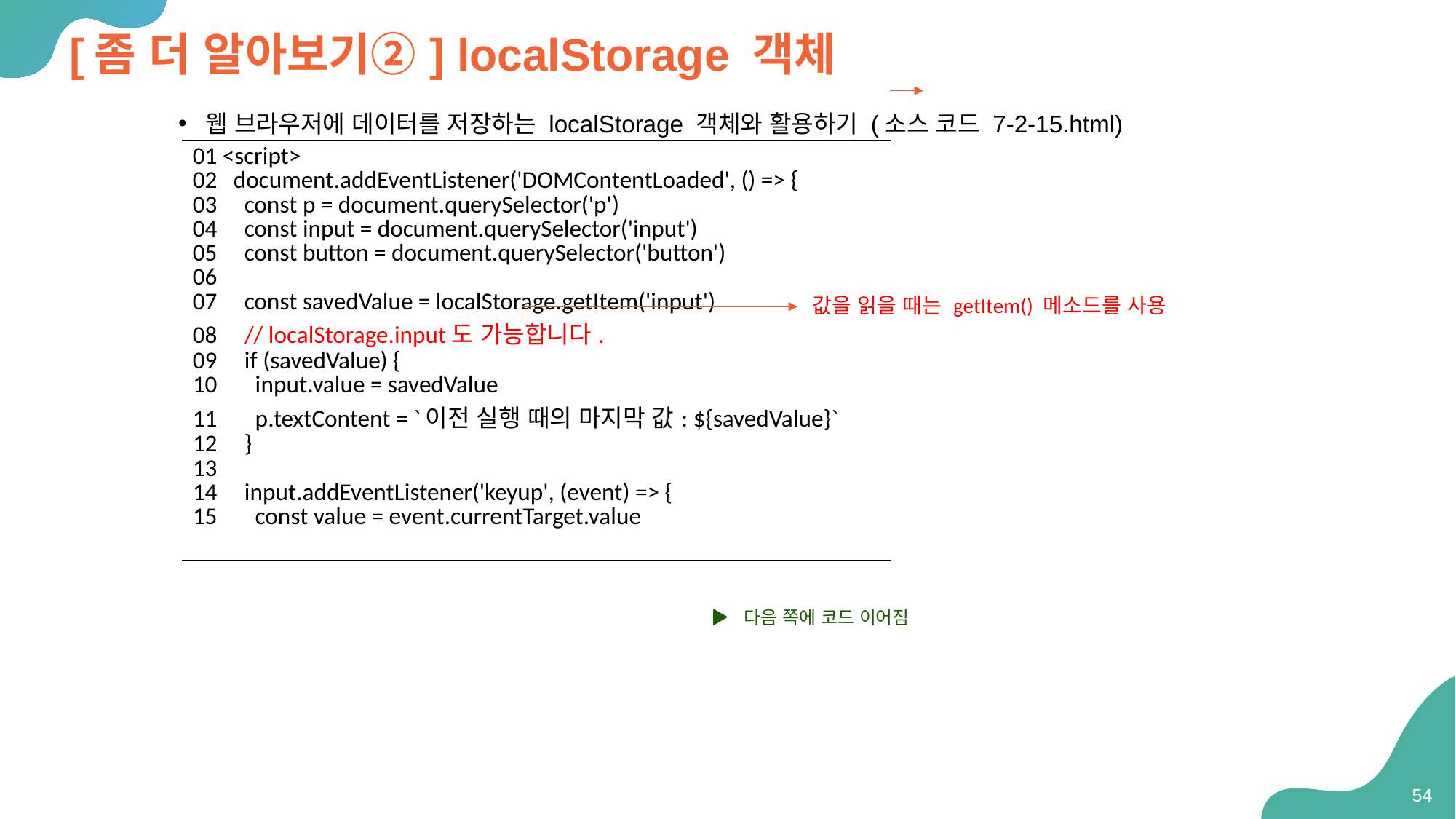

# [좀 더 알아보기②] localStorage 객체
웹 브라우저에 데이터를 저장하는 localStorage 객체와 활용하기 (소스 코드 7-2-15.html)
| 01 <script> 02 document.addEventListener('DOMContentLoaded', () => { 03 const p = document.querySelector('p') 04 const input = document.querySelector('input') 05 const button = document.querySelector('button') 06 07 const savedValue = localStorage.getItem('input') 08 // localStorage.input도 가능합니다. 09 if (savedValue) { 10 input.value = savedValue 11 p.textContent = `이전 실행 때의 마지막 값: ${savedValue}` 12 } 13 14 input.addEventListener('keyup', (event) => { 15 const value = event.currentTarget.value |
| --- |
값을 읽을 때는 getItem() 메소드를 사용

▶  다음 쪽에 코드 이어짐
54